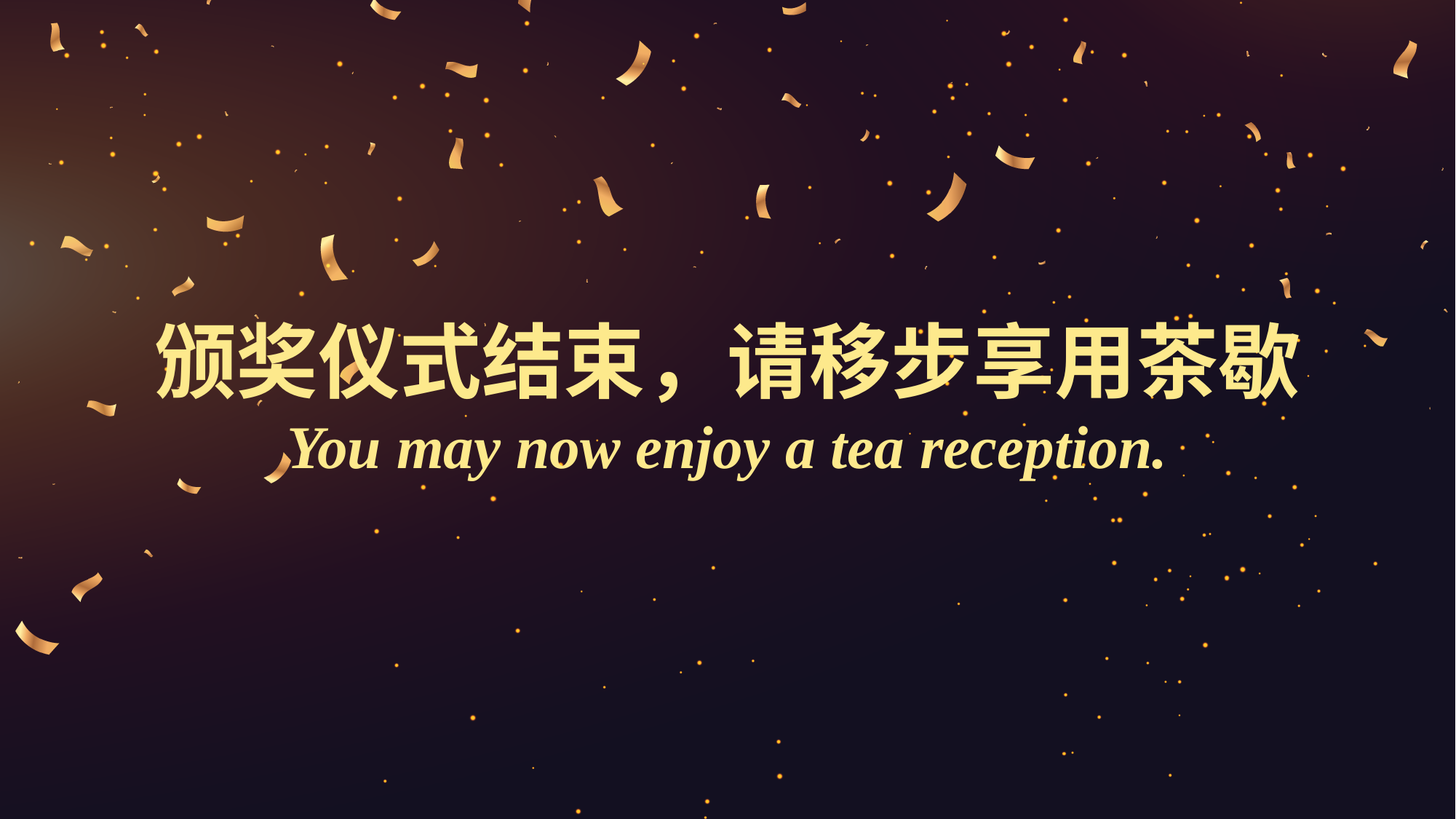

颁奖仪式结束，请移步享用茶歇
You may now enjoy a tea reception.